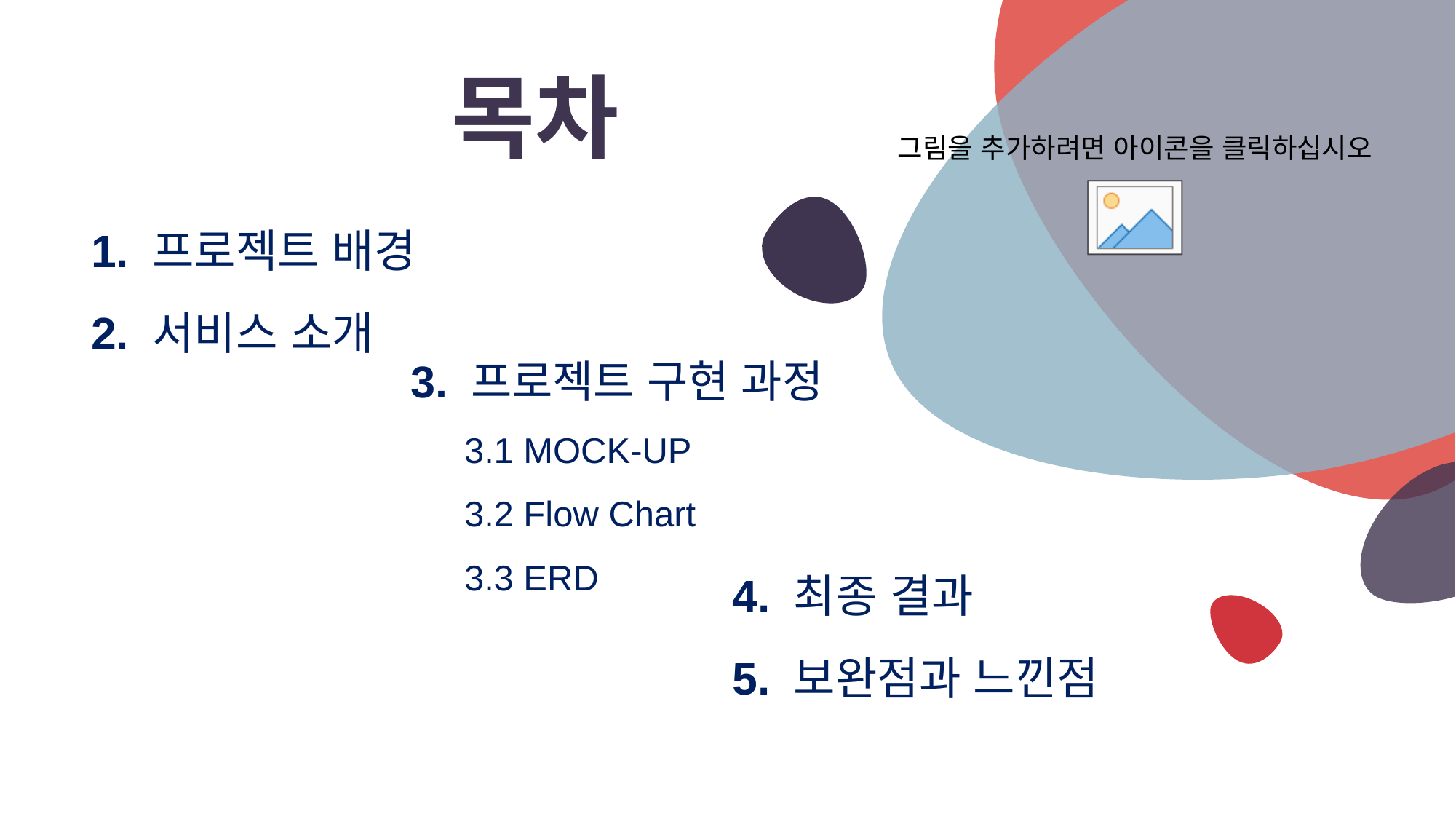

목차
1. 프로젝트 배경
2. 서비스 소개
3. 프로젝트 구현 과정
3.1 MOCK-UP
3.2 Flow Chart
3.3 ERD
4. 최종 결과
5. 보완점과 느낀점